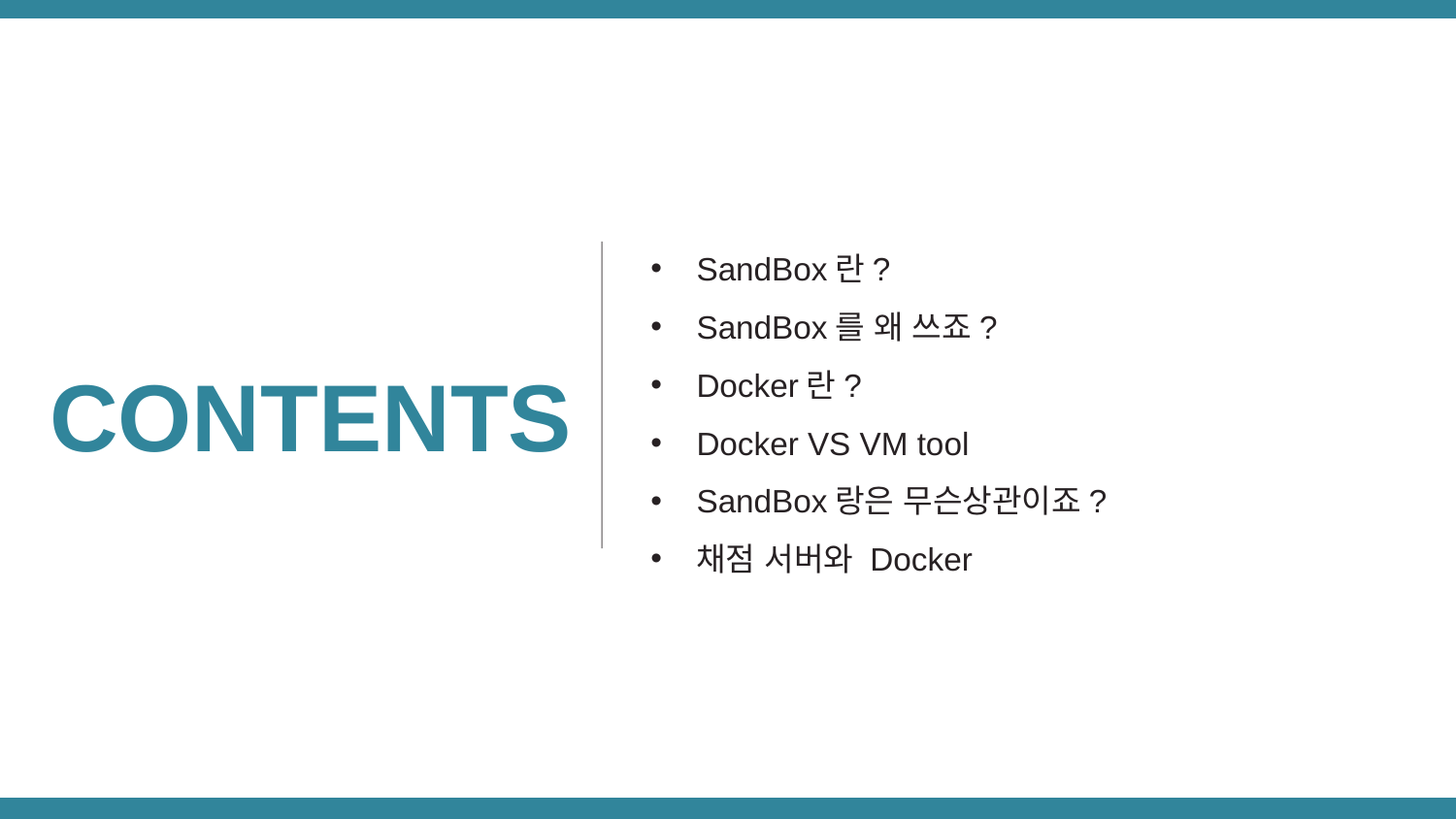

SandBox란?
SandBox를 왜 쓰죠?
Docker란?
Docker VS VM tool
SandBox랑은 무슨상관이죠?
채점 서버와 Docker
CONTENTS